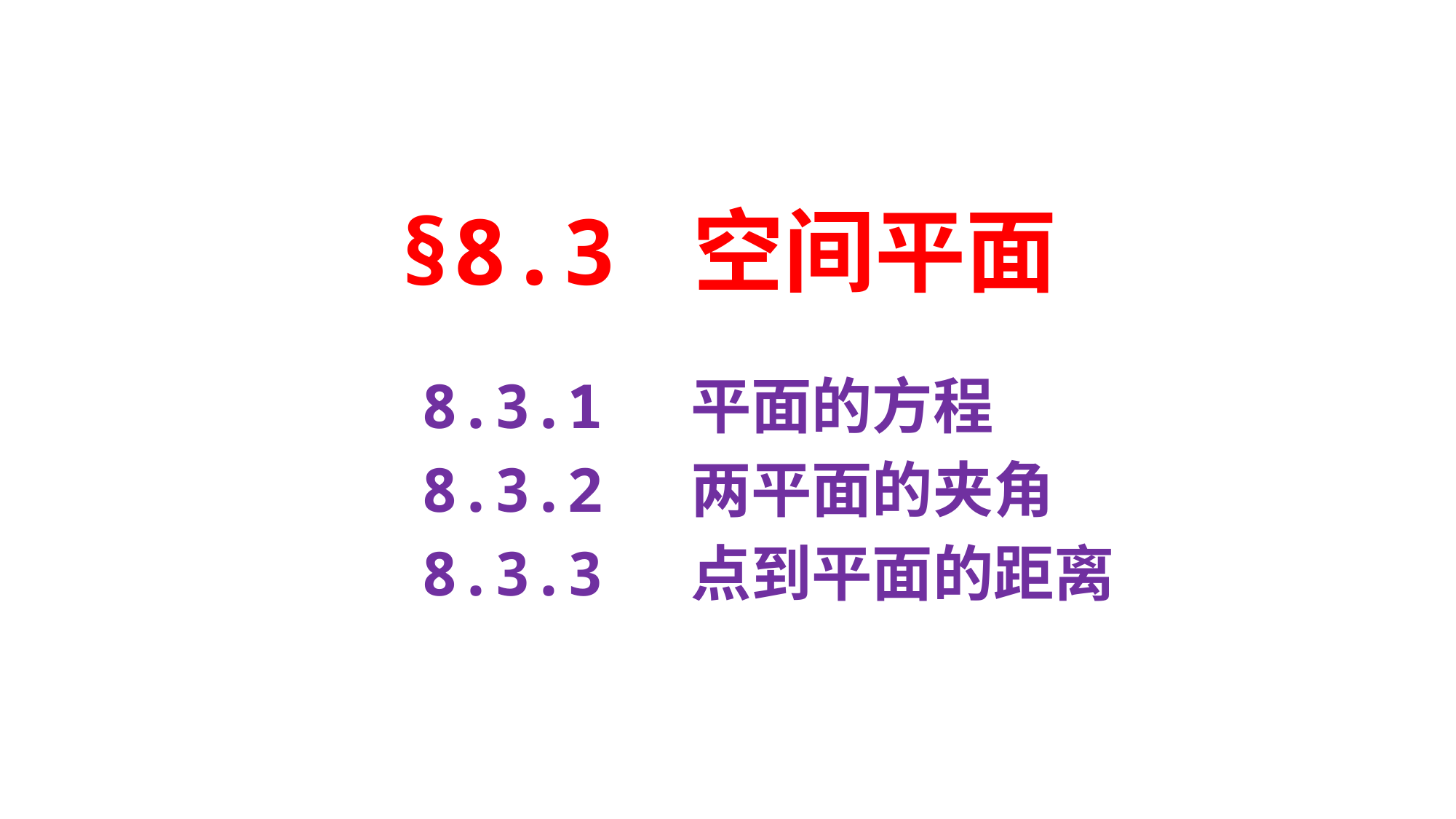

# §8.3 空间平面
8.3.1  平面的方程
8.3.2  两平面的夹角
8.3.3  点到平面的距离